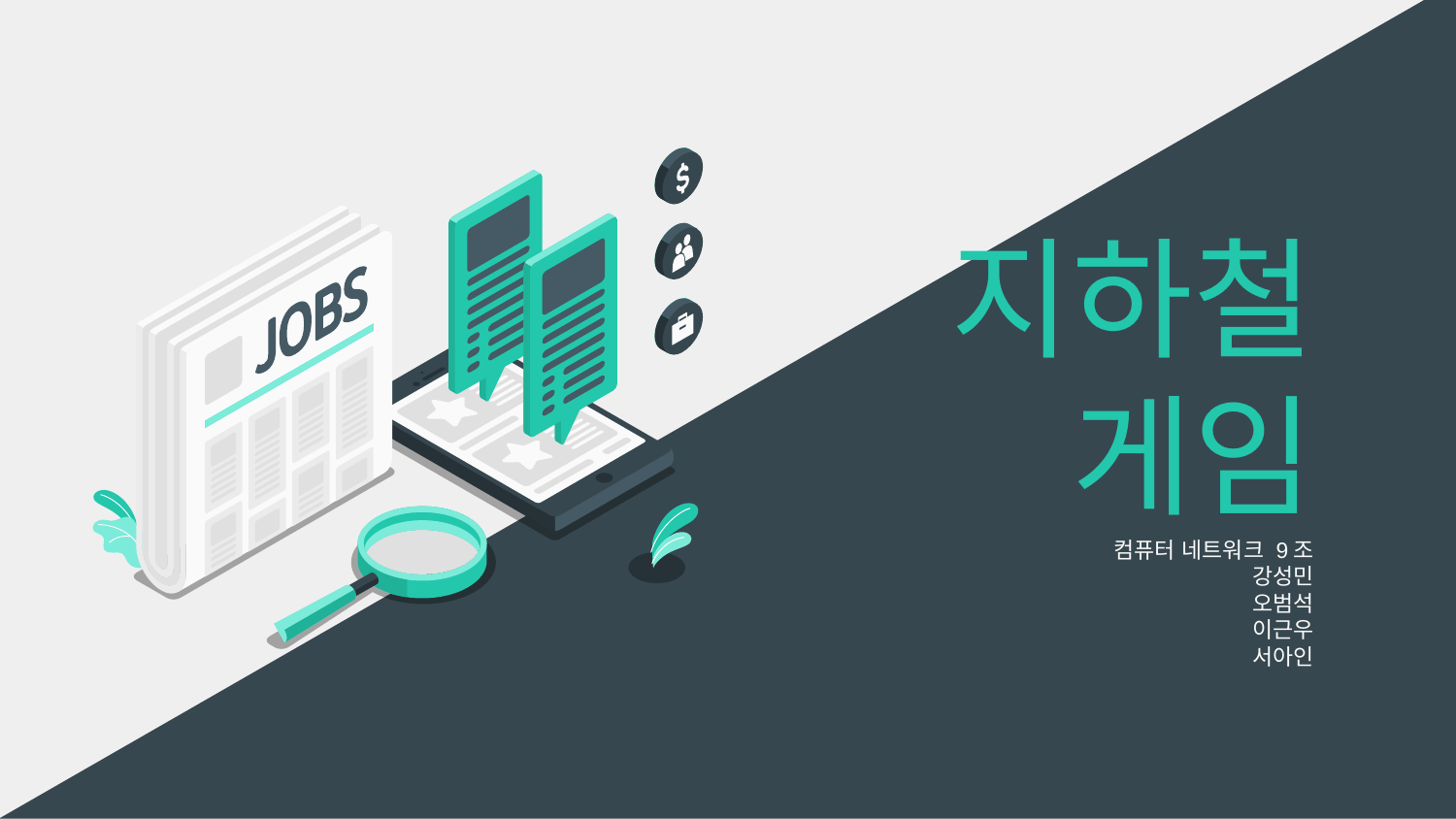

# 지하철 게임
컴퓨터 네트워크 9조
강성민
오범석
이근우
서아인